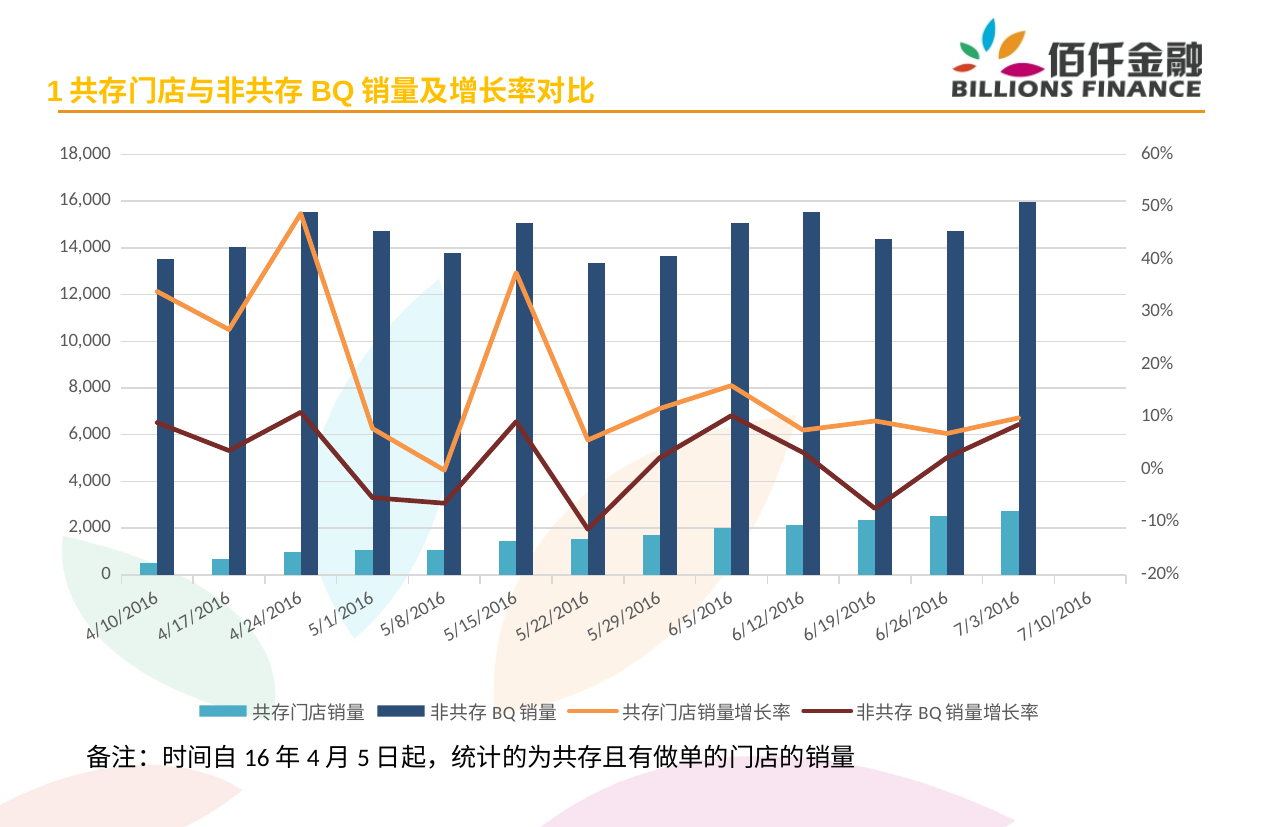

1共存门店与非共存BQ销量及增长率对比

[unsupported chart]

备注：时间自16年4月5日起，统计的为共存且有做单的门店的销量